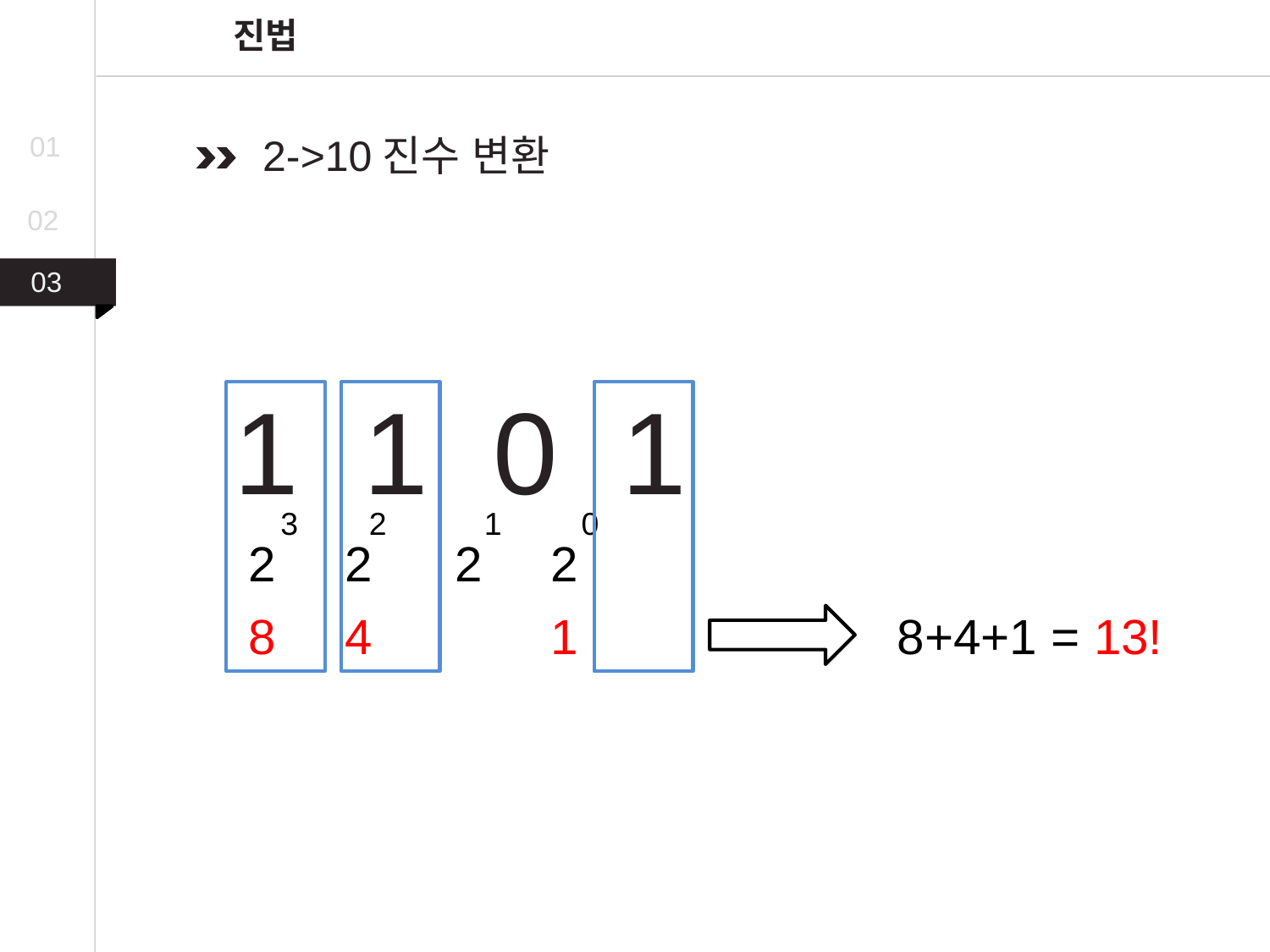

진법
01
  2->10진수 변환

02
03

03
02

1  1  0  1

  3        2           1         0
   2     2      2     2
   8     4             1
8+4+1 = 13!